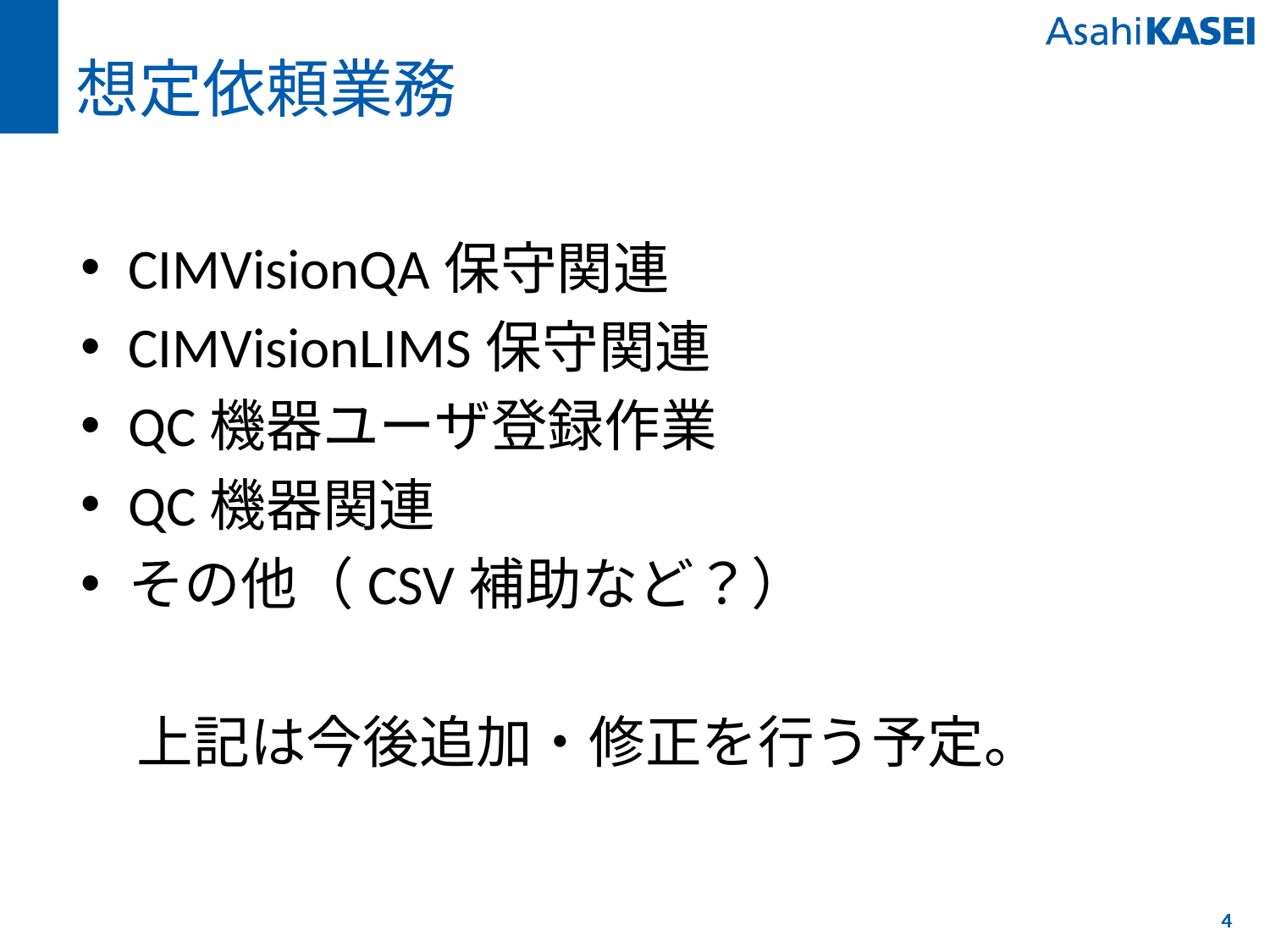

# 想定依頼業務
CIMVisionQA保守関連
CIMVisionLIMS保守関連
QC機器ユーザ登録作業
QC機器関連
その他（CSV補助など？）

　上記は今後追加・修正を行う予定。